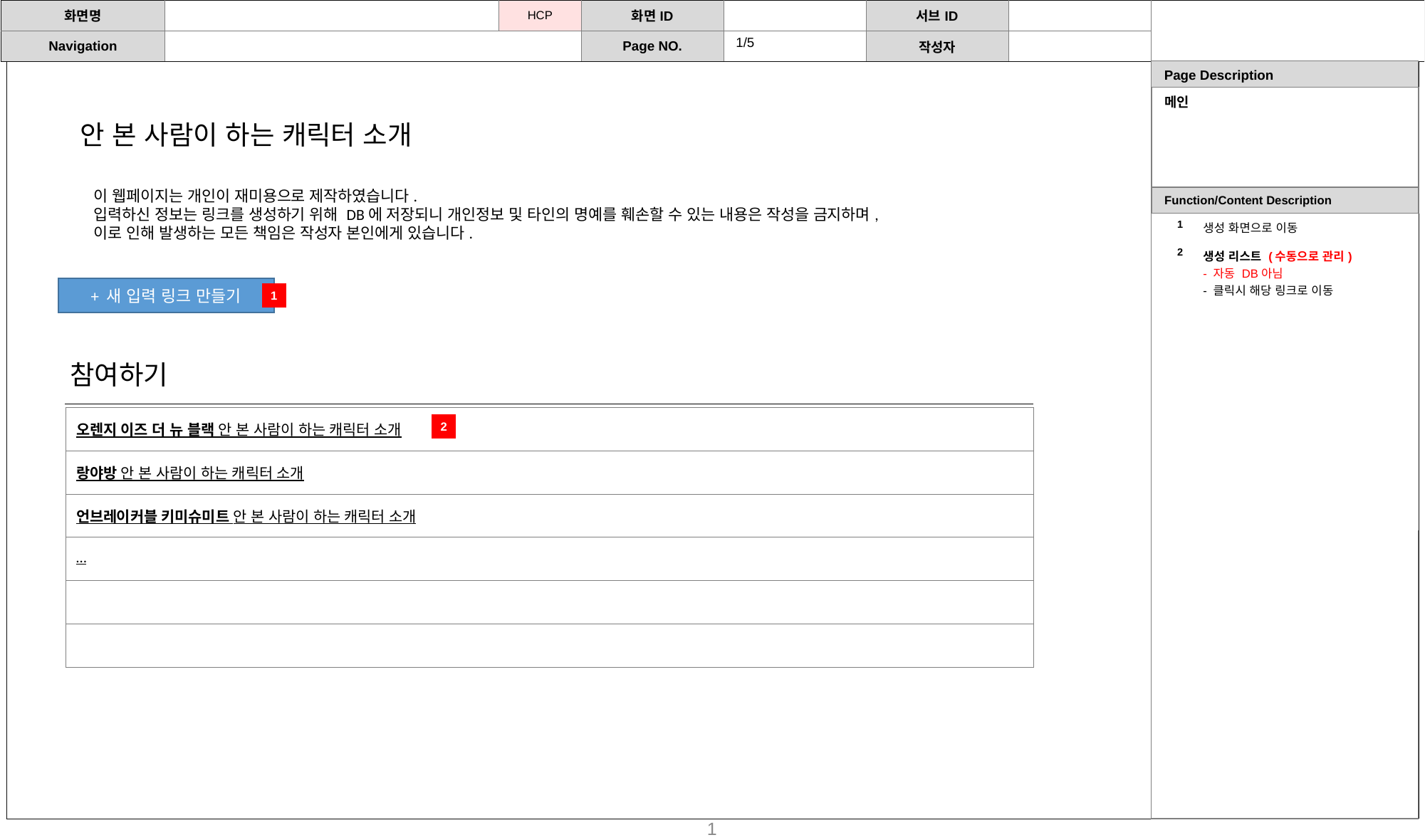

1/5

메인
안 본 사람이 하는 캐릭터 소개
이 웹페이지는 개인이 재미용으로 제작하였습니다.
입력하신 정보는 링크를 생성하기 위해 DB에 저장되니 개인정보 및 타인의 명예를 훼손할 수 있는 내용은 작성을 금지하며,
이로 인해 발생하는 모든 책임은 작성자 본인에게 있습니다.
Function/Content Description
| 1 | 생성 화면으로 이동 |
| --- | --- |
| 2 | 생성 리스트 (수동으로 관리) - 자동 DB아님 - 클릭시 해당 링크로 이동 |
|  |  |
|  |  |
|  |  |
|  |  |
|  |  |
|  |  |
|  |  |
|  |  |
|  |  |
+ 새 입력 링크 만들기
1
참여하기
| 오렌지 이즈 더 뉴 블랙 안 본 사람이 하는 캐릭터 소개 |
| --- |
| 랑야방 안 본 사람이 하는 캐릭터 소개 |
| 언브레이커블 키미슈미트 안 본 사람이 하는 캐릭터 소개 |
| … |
|  |
|  |
2